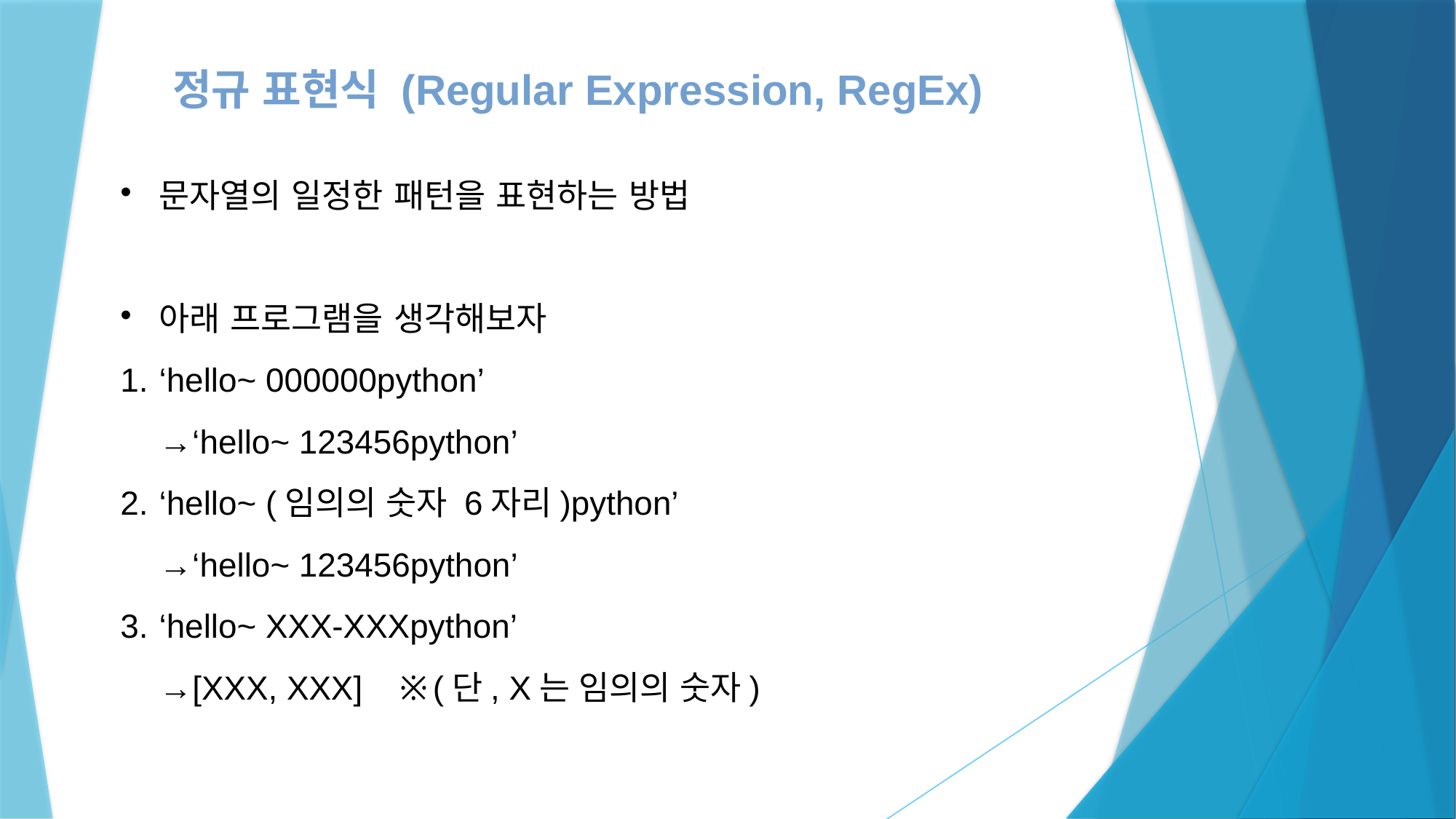

정규 표현식 (Regular Expression, RegEx)
# 문자열의 일정한 패턴을 표현하는 방법

아래 프로그램을 생각해보자
‘hello~ 000000python’
→‘hello~ 123456python’
‘hello~ (임의의 숫자 6자리)python’
→‘hello~ 123456python’
‘hello~ XXX-XXXpython’
→[XXX, XXX]    ※(단, X는 임의의 숫자)